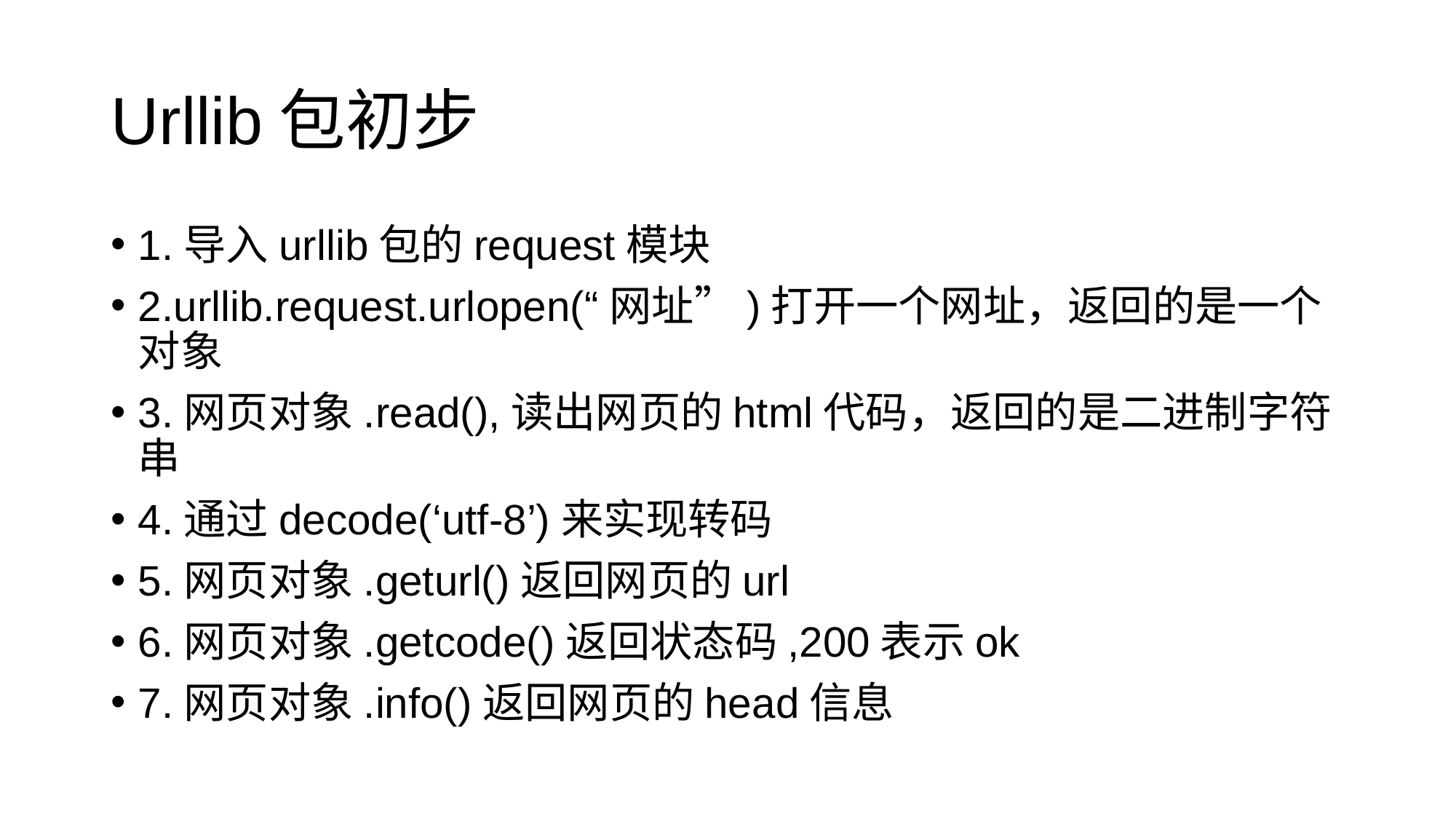

# Urllib包初步
1.导入urllib包的request模块
2.urllib.request.urlopen(“网址”)打开一个网址，返回的是一个对象
3.网页对象.read(),读出网页的html代码，返回的是二进制字符串
4.通过decode(‘utf-8’)来实现转码
5.网页对象.geturl()返回网页的url
6.网页对象.getcode()返回状态码,200表示ok
7.网页对象.info()返回网页的head信息